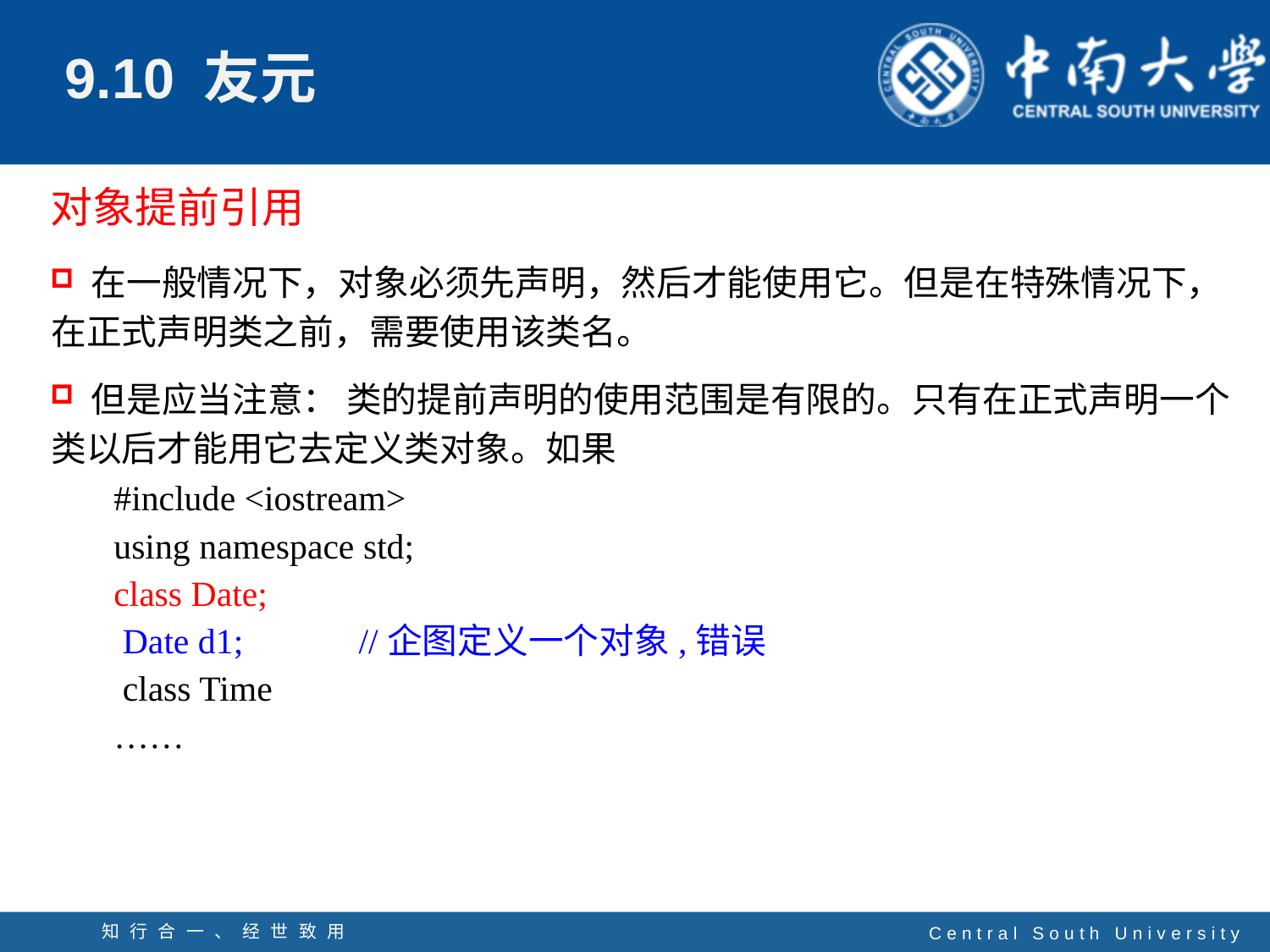

对象提前引用
 在一般情况下，对象必须先声明，然后才能使用它。但是在特殊情况下，在正式声明类之前，需要使用该类名。
 但是应当注意： 类的提前声明的使用范围是有限的。只有在正式声明一个类以后才能用它去定义类对象。如果
#include <iostream>
using namespace std;
class Date;
 Date d1;             //企图定义一个对象,错误
 class Time
……

知行合一、经世致用
自强不息 厚德载物
Central South University